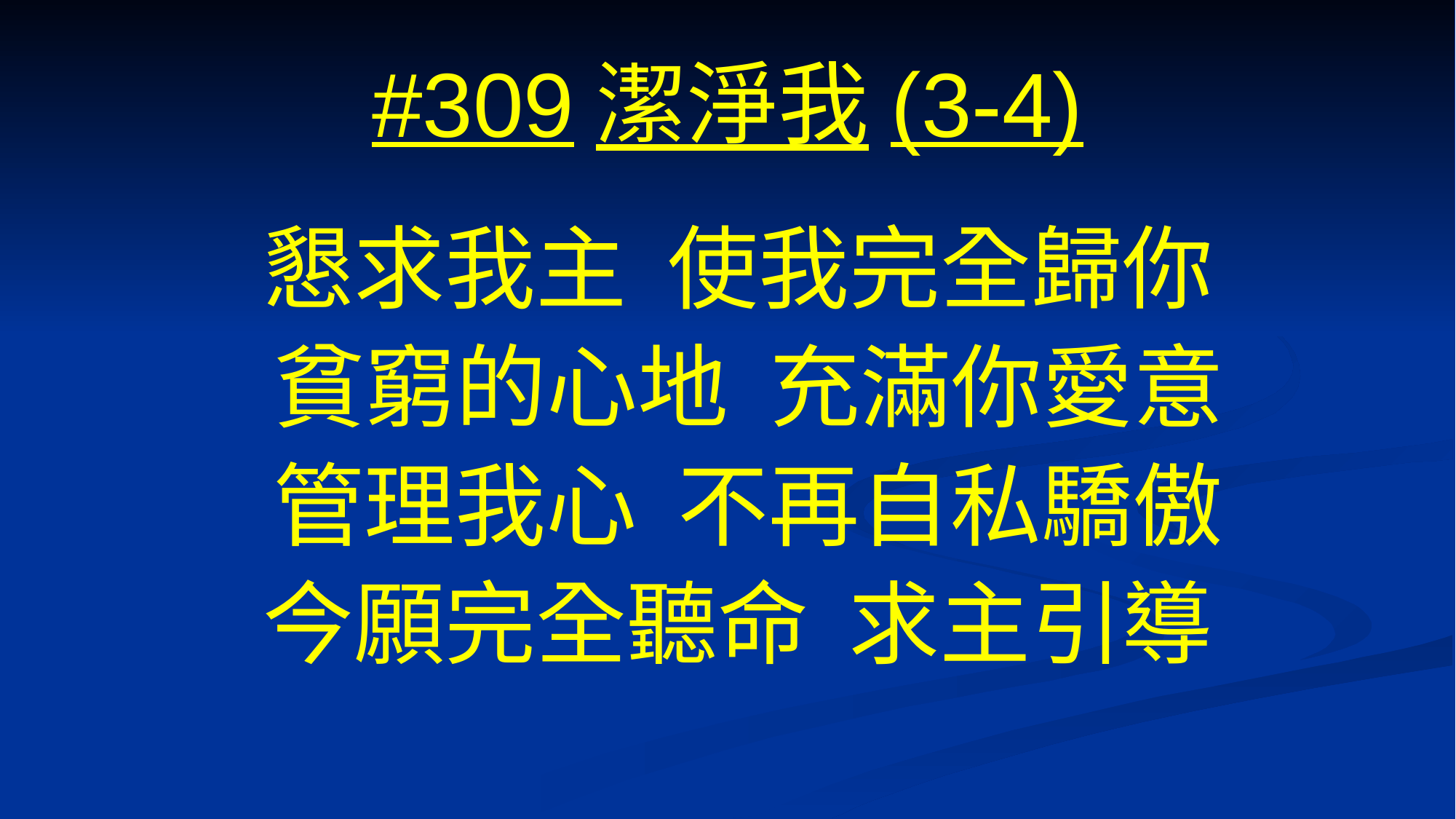

# #309潔淨我(3-4)
 懇求我主  使我完全歸你
 貧窮的心地  充滿你愛意
	管理我心  不再自私驕傲
	今願完全聽命  求主引導